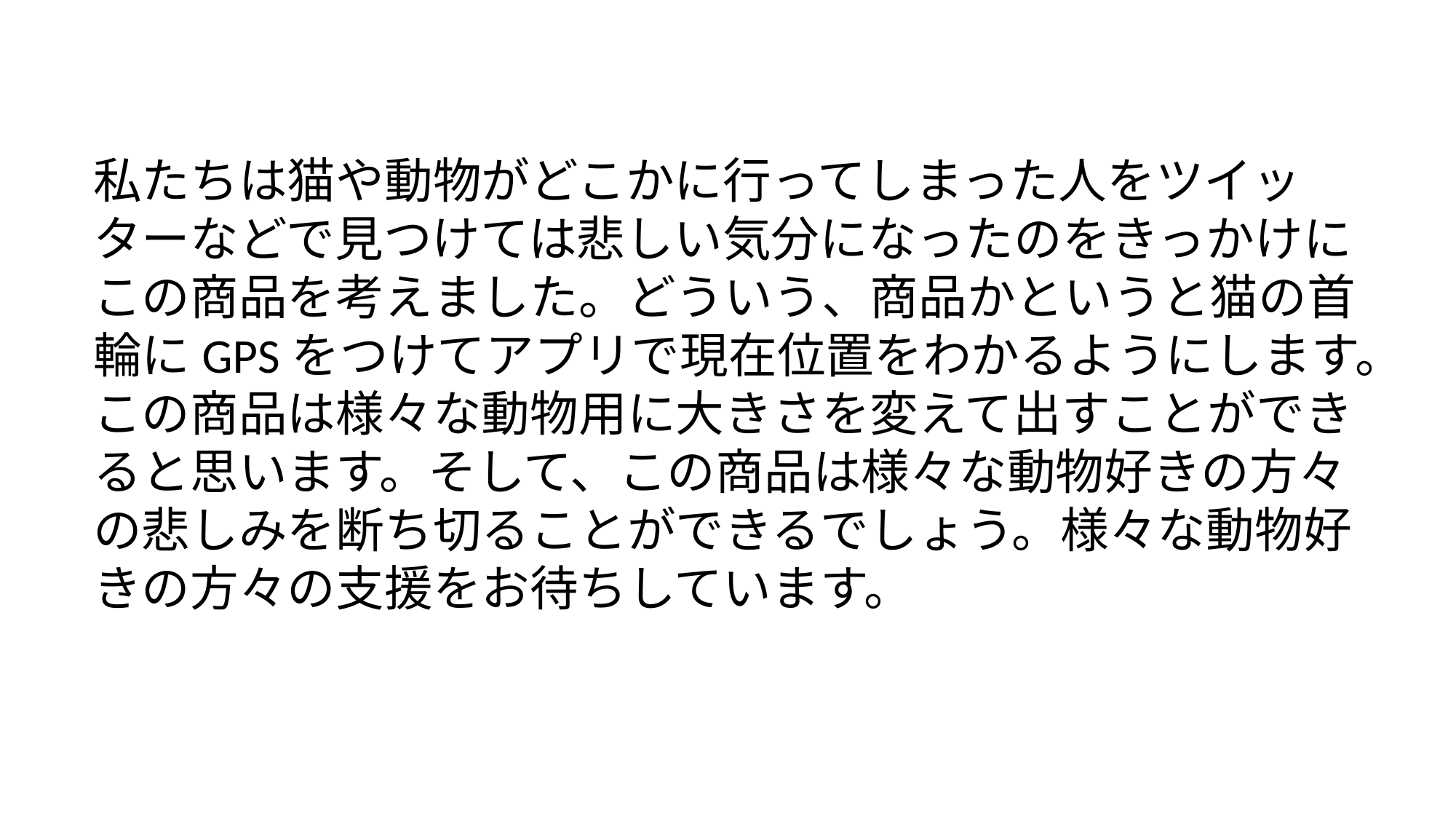

私たちは猫や動物がどこかに行ってしまった人をツイッターなどで見つけては悲しい気分になったのをきっかけにこの商品を考えました。どういう、商品かというと猫の首輪にGPSをつけてアプリで現在位置をわかるようにします。この商品は様々な動物用に大きさを変えて出すことができると思います。そして、この商品は様々な動物好きの方々の悲しみを断ち切ることができるでしょう。様々な動物好きの方々の支援をお待ちしています。